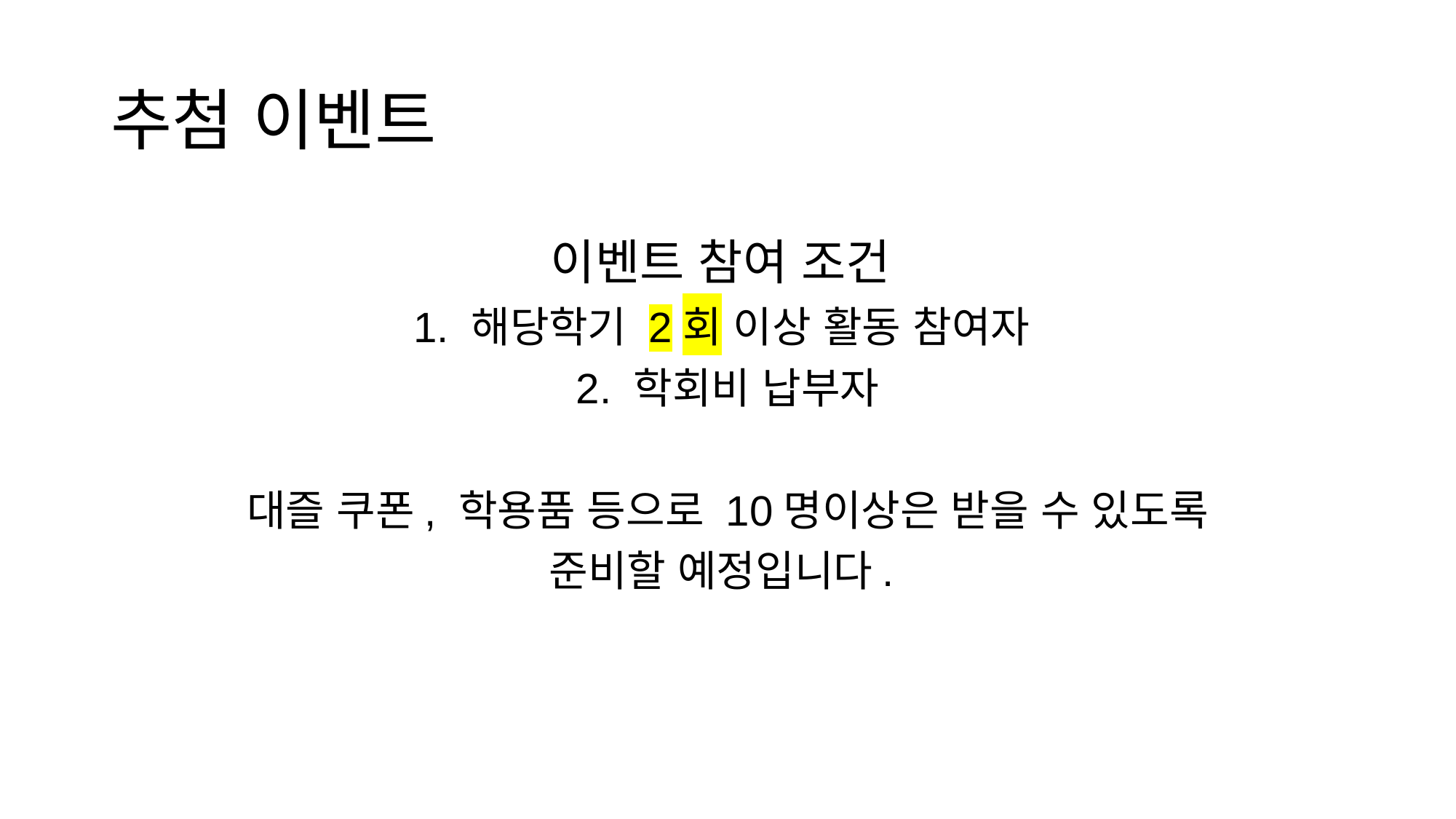

# 추첨 이벤트
이벤트 참여 조건
1. 해당학기 2회 이상 활동 참여자
2. 학회비 납부자

대즐 쿠폰, 학용품 등으로 10명이상은 받을 수 있도록
준비할 예정입니다.